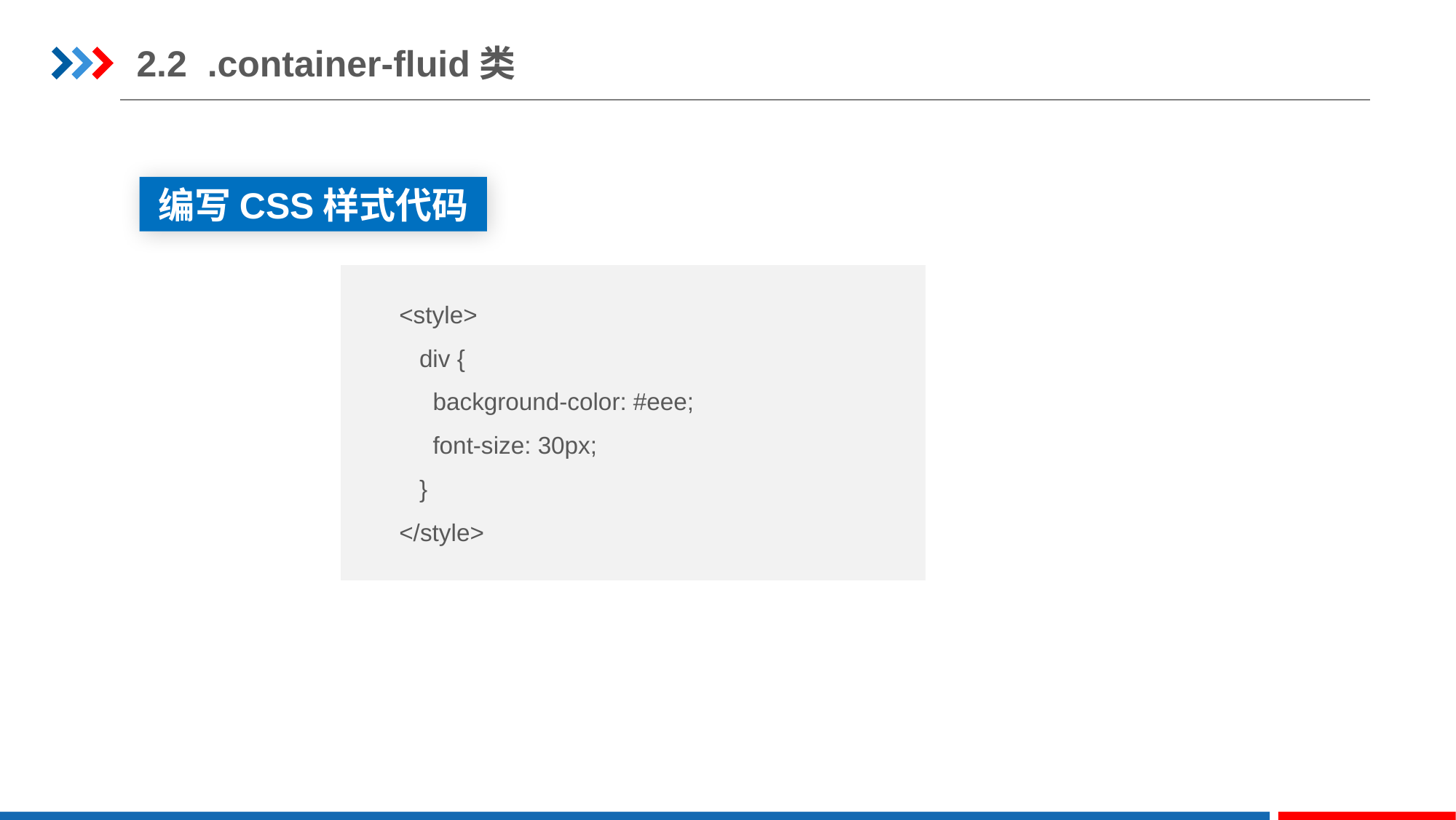

2.2  .container-fluid类
编写CSS样式代码

<style>
   div {
     background-color: #eee;
     font-size: 30px;
   }
</style>